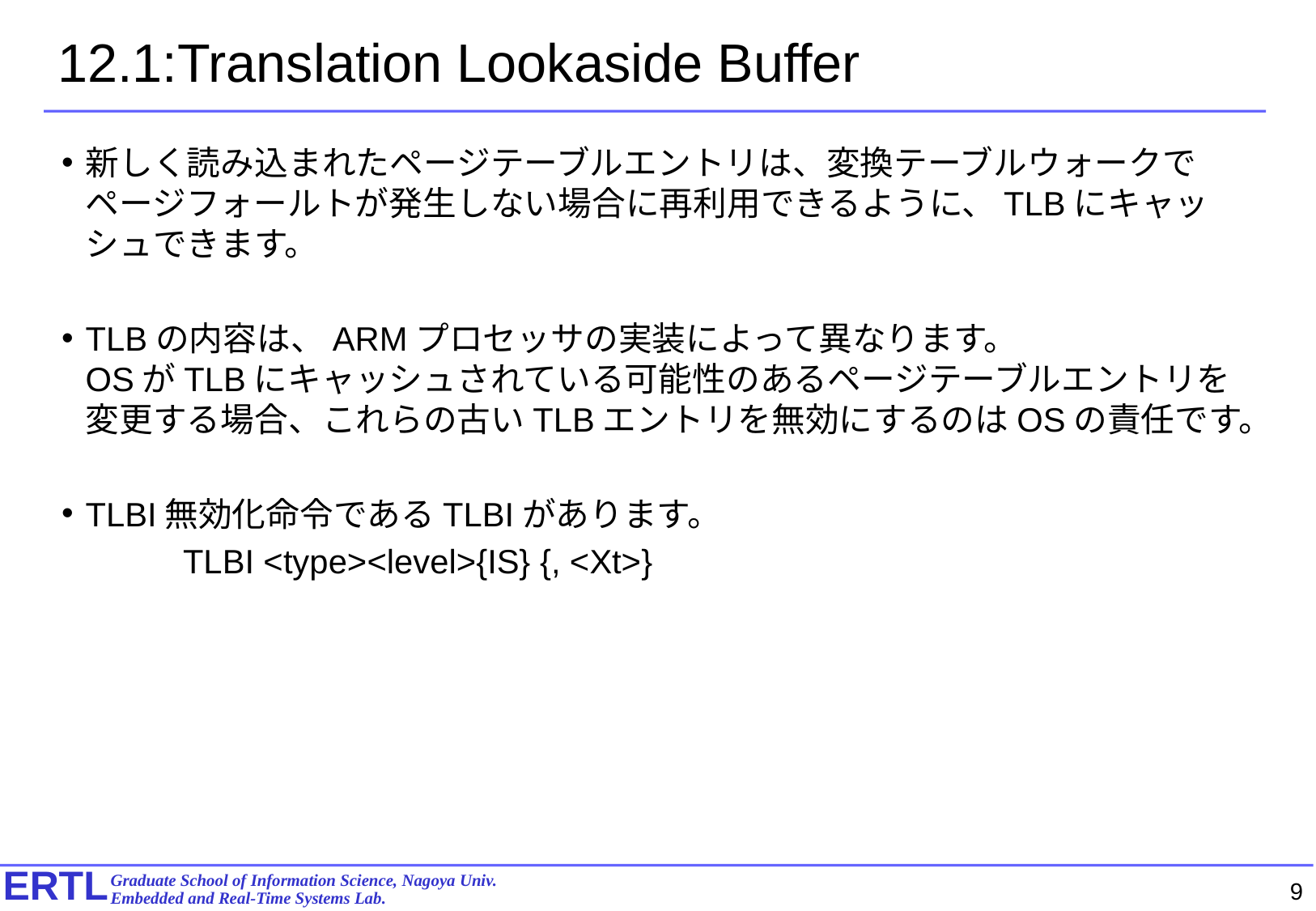

# 12.1:Translation Lookaside Buffer
新しく読み込まれたページテーブルエントリは、変換テーブルウォークでページフォールトが発生しない場合に再利用できるように、TLBにキャッシュできます。

TLBの内容は、ARMプロセッサの実装によって異なります。
OSがTLBにキャッシュされている可能性のあるページテーブルエントリを変更する場合、これらの古いTLBエントリを無効にするのはOSの責任です。

TLBI無効化命令であるTLBIがあります。
	TLBI <type><level>{IS} {, <Xt>}

9